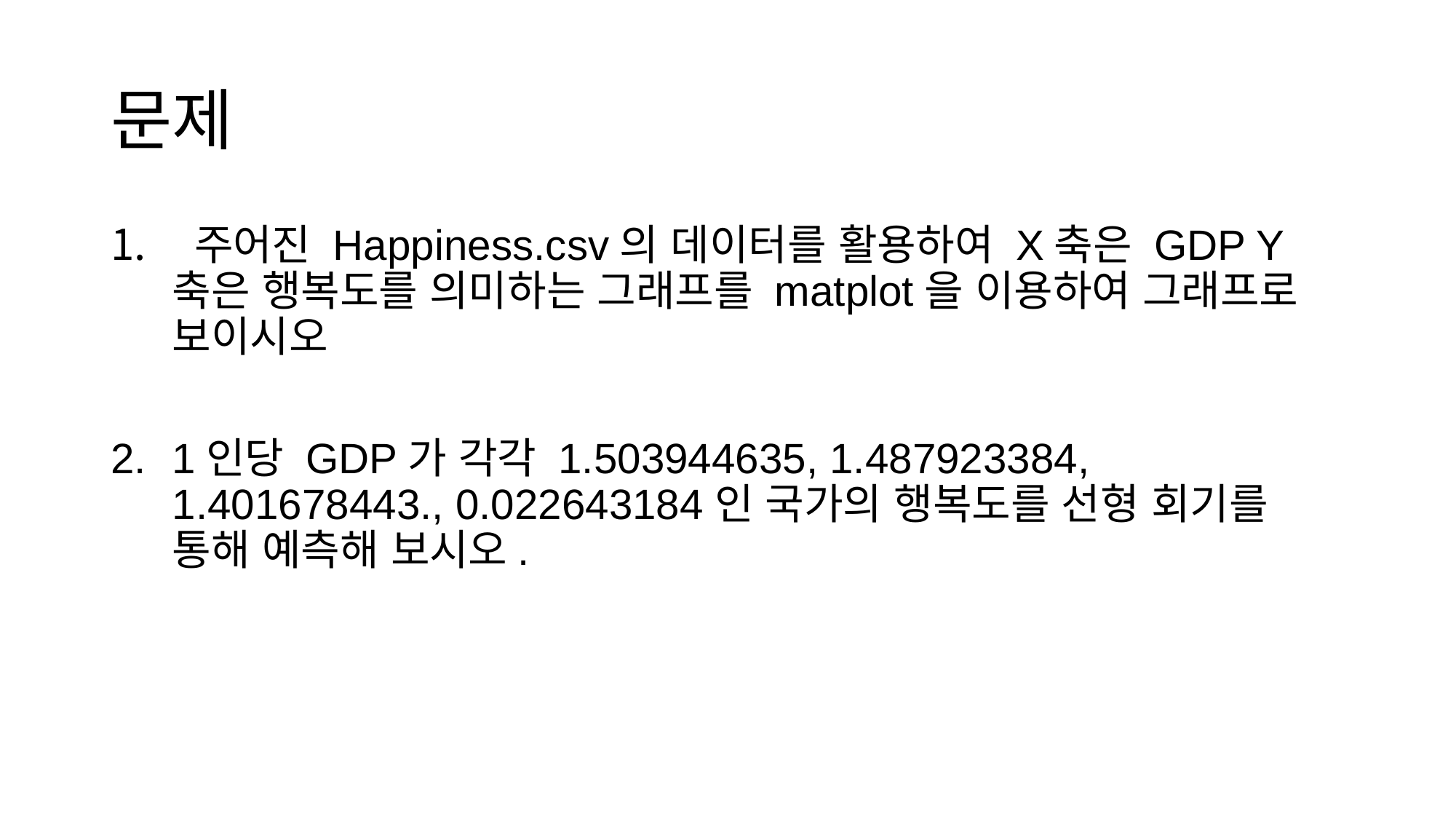

# 문제
 주어진 Happiness.csv의 데이터를 활용하여 X축은 GDP Y축은 행복도를 의미하는 그래프를 matplot을 이용하여 그래프로 보이시오

1인당 GDP가 각각 1.503944635, 1.487923384, 1.401678443., 0.022643184인 국가의 행복도를 선형 회기를 통해 예측해 보시오.